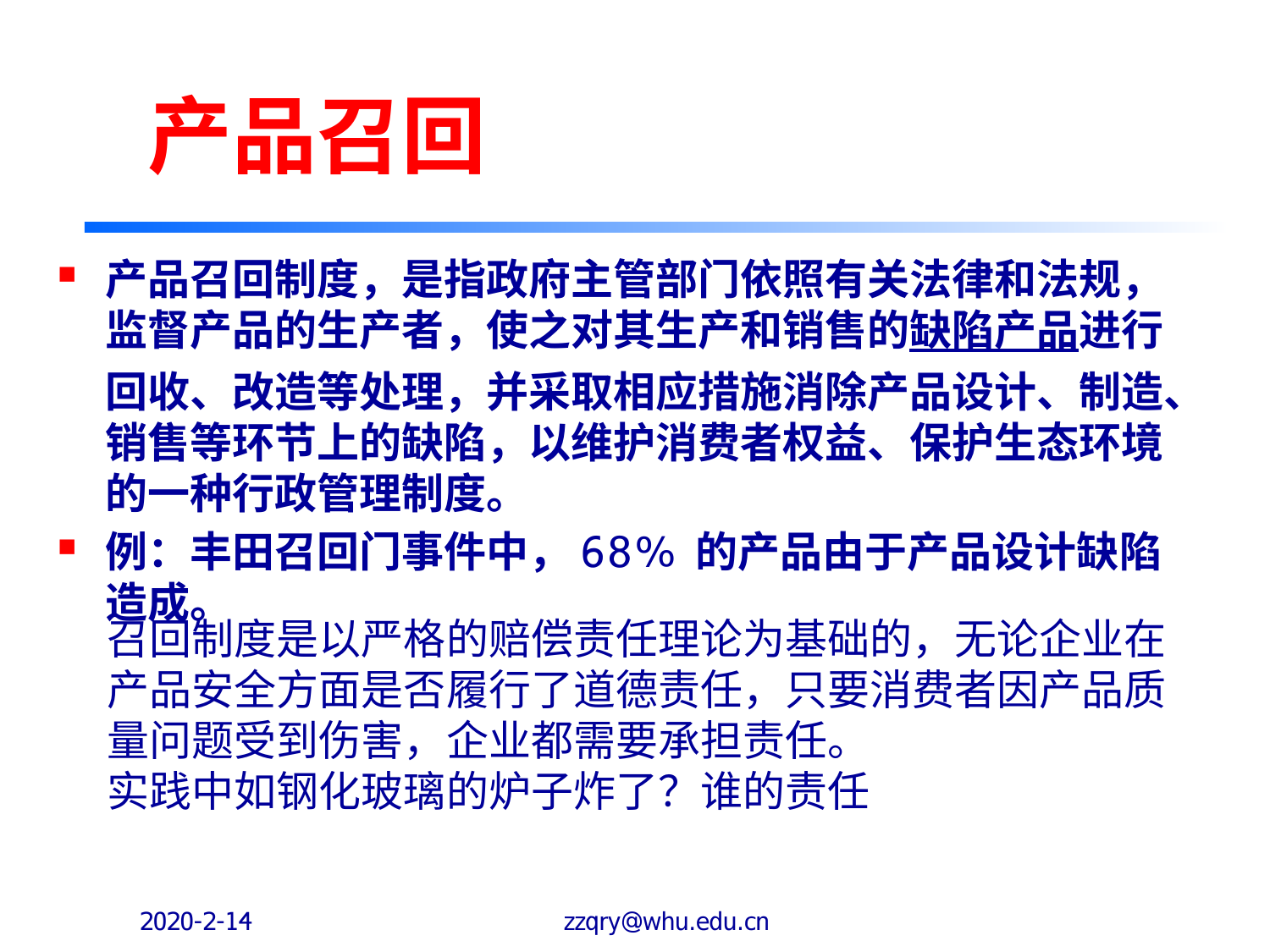

# 产品召回
产品召回制度，是指政府主管部门依照有关法律和法规，监督产品的生产者，使之对其生产和销售的缺陷产品进行回收、改造等处理，并采取相应措施消除产品设计、制造、销售等环节上的缺陷，以维护消费者权益、保护生态环境的一种行政管理制度。
例：丰田召回门事件中，68%的产品由于产品设计缺陷造成。
召回制度是以严格的赔偿责任理论为基础的，无论企业在产品安全方面是否履行了道德责任，只要消费者因产品质量问题受到伤害，企业都需要承担责任。
实践中如钢化玻璃的炉子炸了？谁的责任
2020-2-14
zzqry@whu.edu.cn